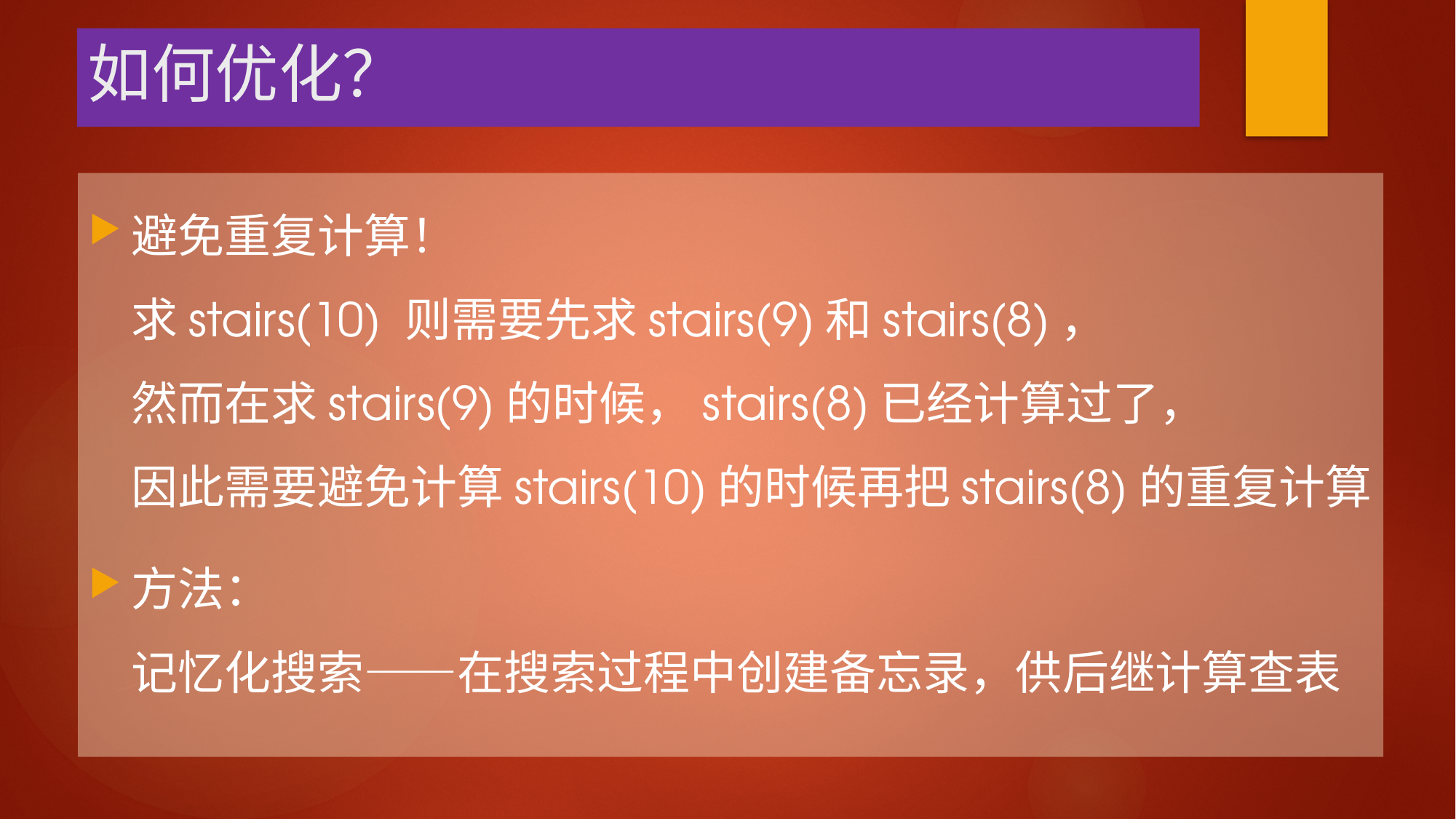

# 如何优化？
避免重复计算！
求stairs(10) 则需要先求stairs(9)和stairs(8)，
然而在求stairs(9)的时候，stairs(8)已经计算过了，
因此需要避免计算stairs(10)的时候再把stairs(8)的重复计算
方法：
记忆化搜索——在搜索过程中创建备忘录，供后继计算查表